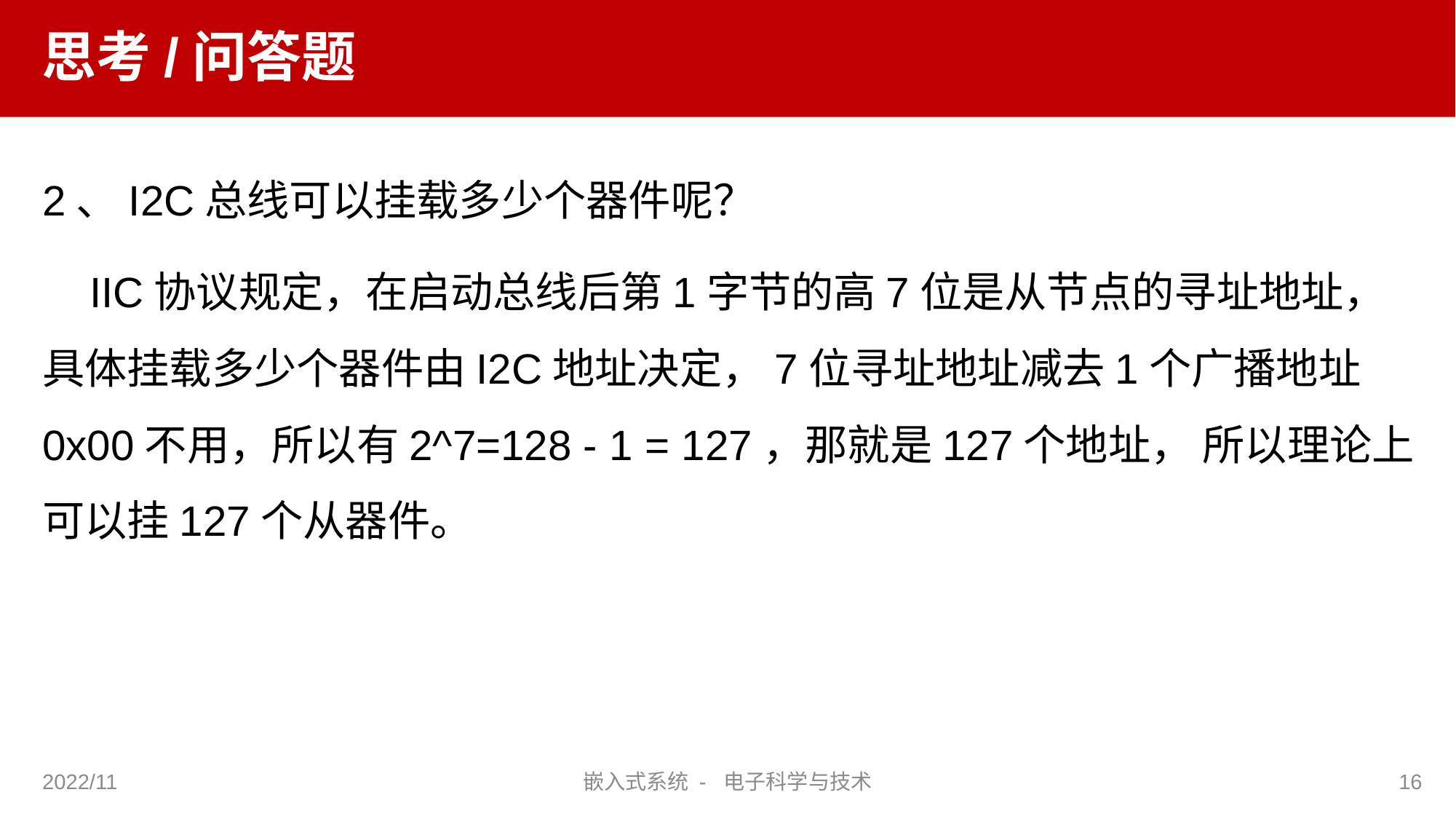

# 思考/问答题
2、I2C总线可以挂载多少个器件呢？
    IIC协议规定，在启动总线后第1字节的高7位是从节点的寻址地址，具体挂载多少个器件由I2C地址决定，7位寻址地址减去1个广播地址0x00不用，所以有2^7=128 - 1 = 127，那就是127个地址， 所以理论上可以挂127个从器件。
2022/11
嵌入式系统 -  电子科学与技术
16